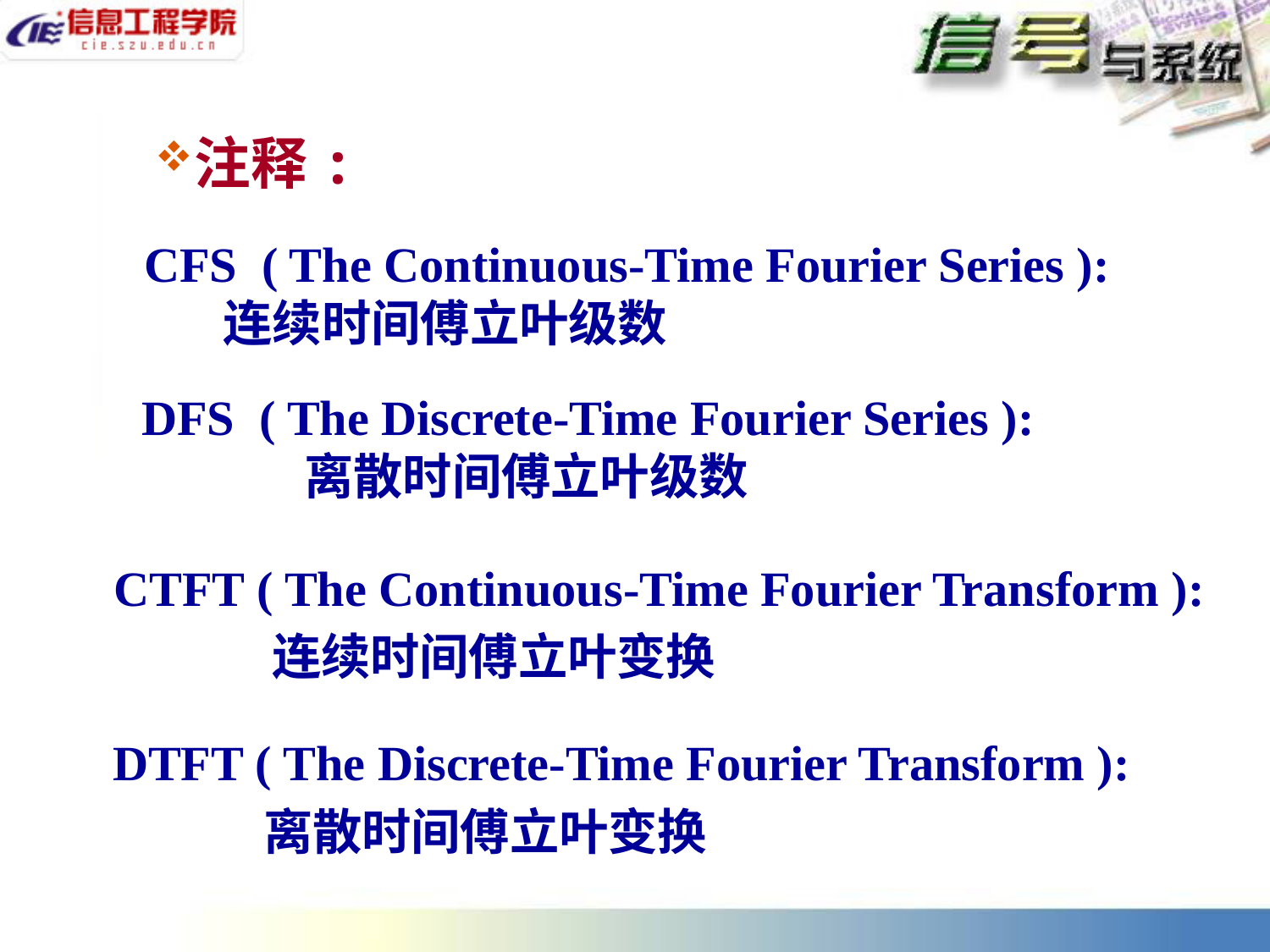

注释:
CFS  ( The Continuous-Time Fourier Series ):
      连续时间傅立叶级数
DFS  ( The Discrete-Time Fourier Series ):
                离散时间傅立叶级数
CTFT ( The Continuous-Time Fourier Transform ):
             连续时间傅立叶变换
 DTFT ( The Discrete-Time Fourier Transform ):
               离散时间傅立叶变换